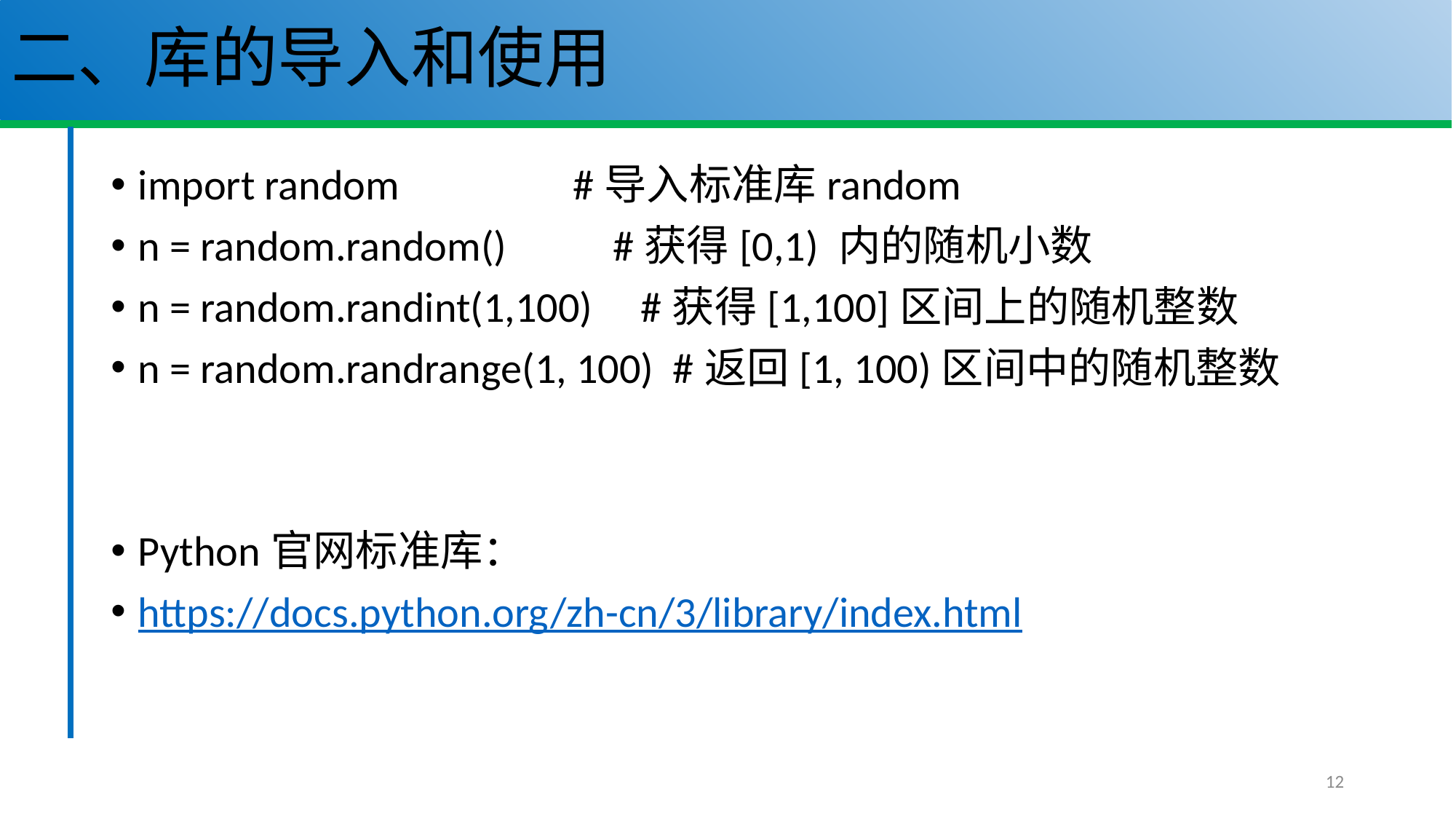

# 二、库的导入和使用
import random                  #导入标准库random
n = random.random()           #获得[0,1) 内的随机小数
n = random.randint(1,100)     #获得[1,100]区间上的随机整数
n = random.randrange(1, 100)  #返回[1, 100)区间中的随机整数

Python官网标准库：
https://docs.python.org/zh-cn/3/library/index.html

12